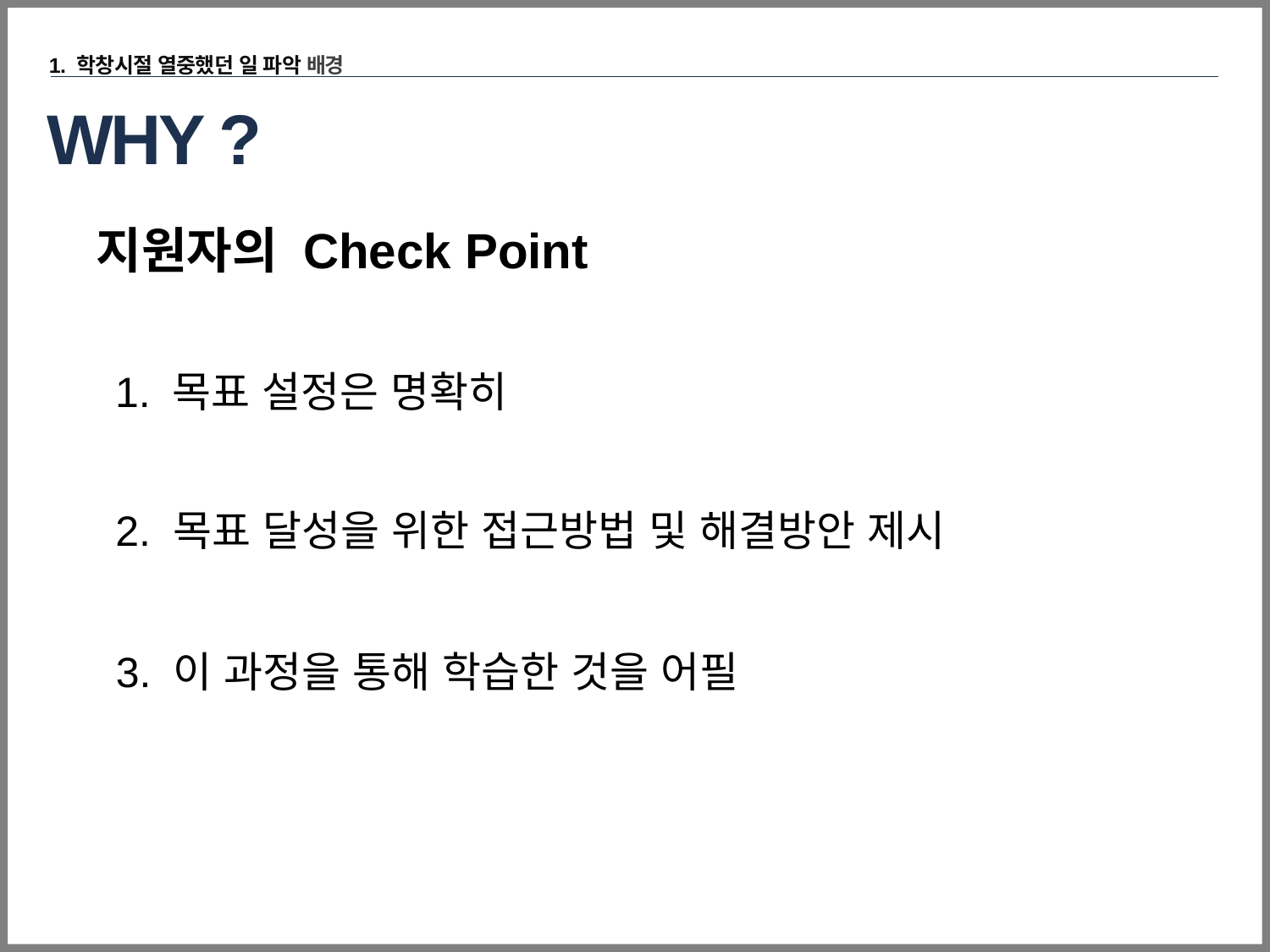

1. 학창시절 열중했던 일 파악 배경
# WHY ?
지원자의 Check Point
1. 목표 설정은 명확히
2. 목표 달성을 위한 접근방법 및 해결방안 제시
3. 이 과정을 통해 학습한 것을 어필